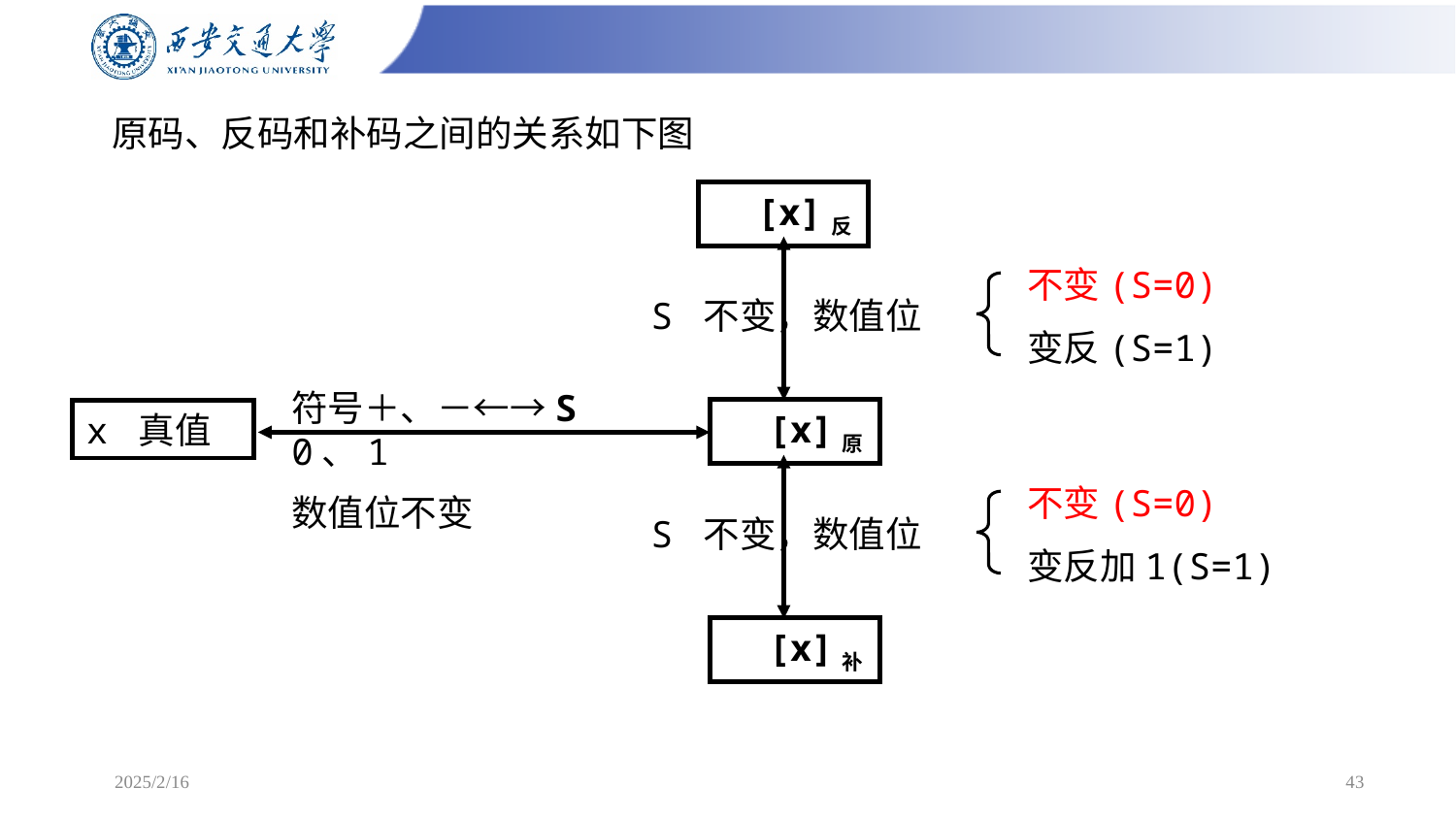

# 原码、反码和补码之间的关系如下图
  [x]反

不变(S=0)

S 不变，数值位
变反(S=1)
符号＋、－←→S  0、1
数值位不变

  [x]原
x 真值

不变(S=0)

S 不变，数值位
变反加1(S=1)
  [x]补
43
2025/2/16